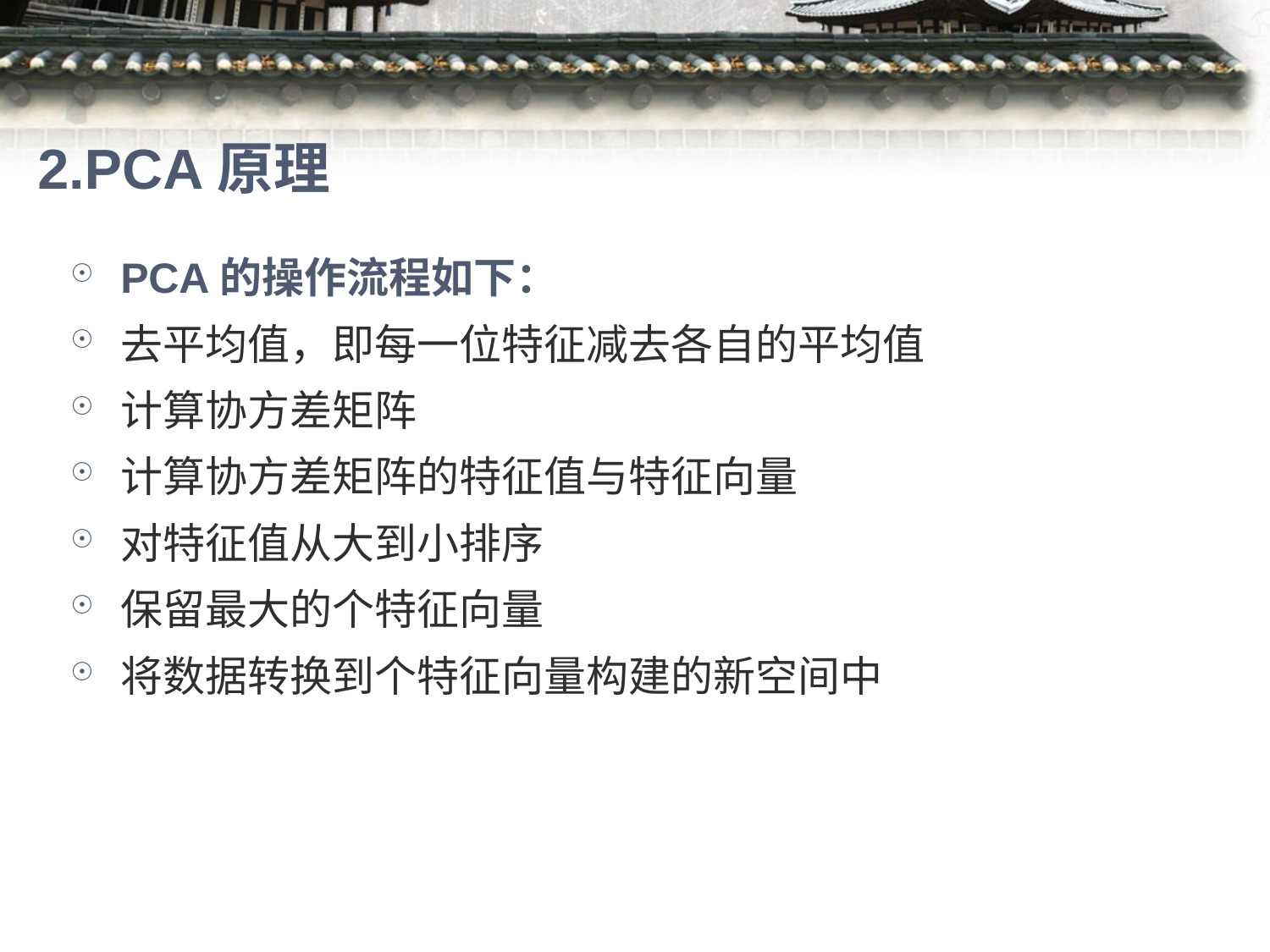

# 2.PCA原理
PCA的操作流程如下：
去平均值，即每一位特征减去各自的平均值
计算协方差矩阵
计算协方差矩阵的特征值与特征向量
对特征值从大到小排序
保留最大的个特征向量
将数据转换到个特征向量构建的新空间中